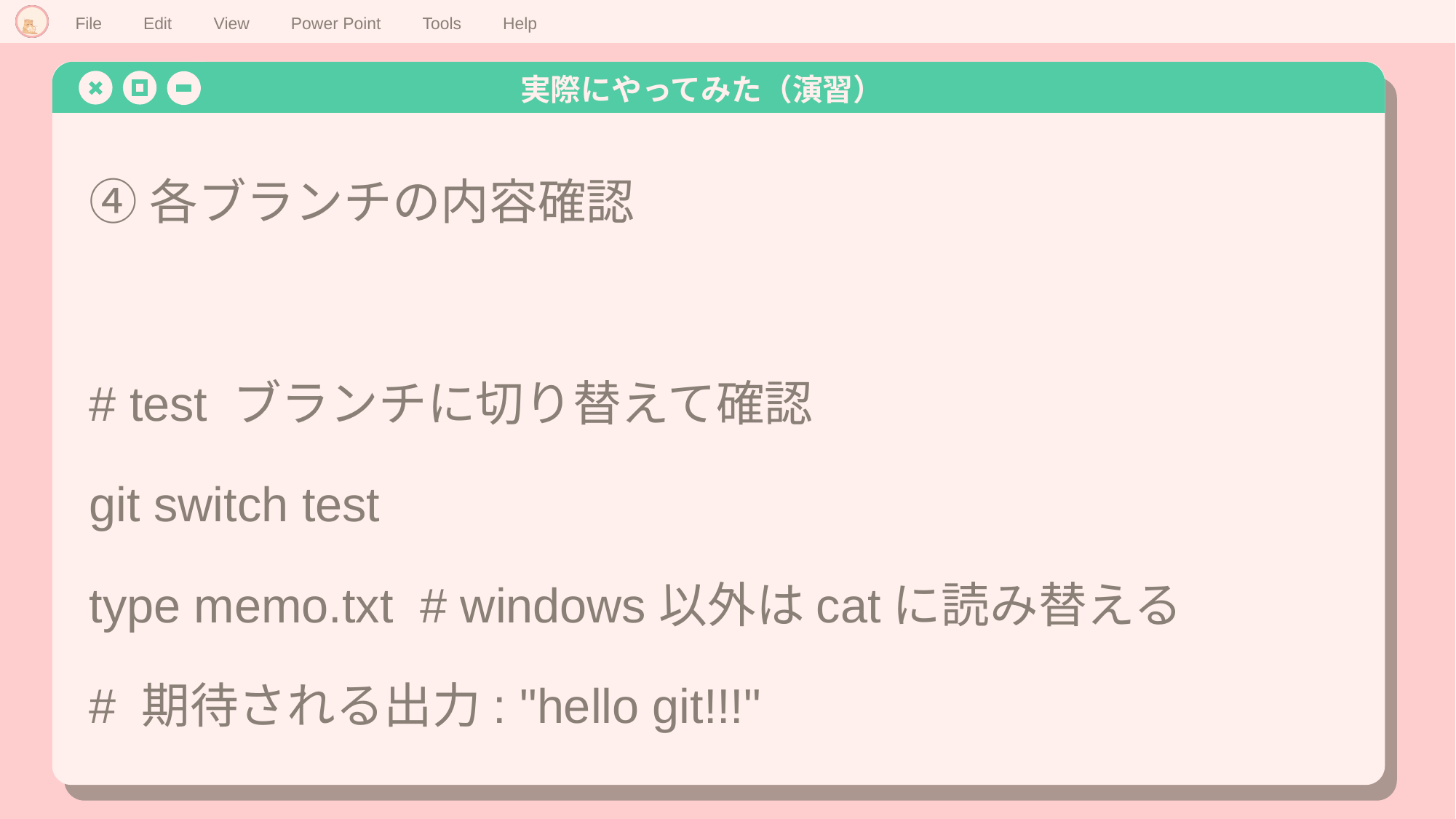

# 実際にやってみた（演習）
④各ブランチの内容確認

# test ブランチに切り替えて確認
git switch test
type memo.txt  # windows以外はcatに読み替える
# 期待される出力: "hello git!!!"